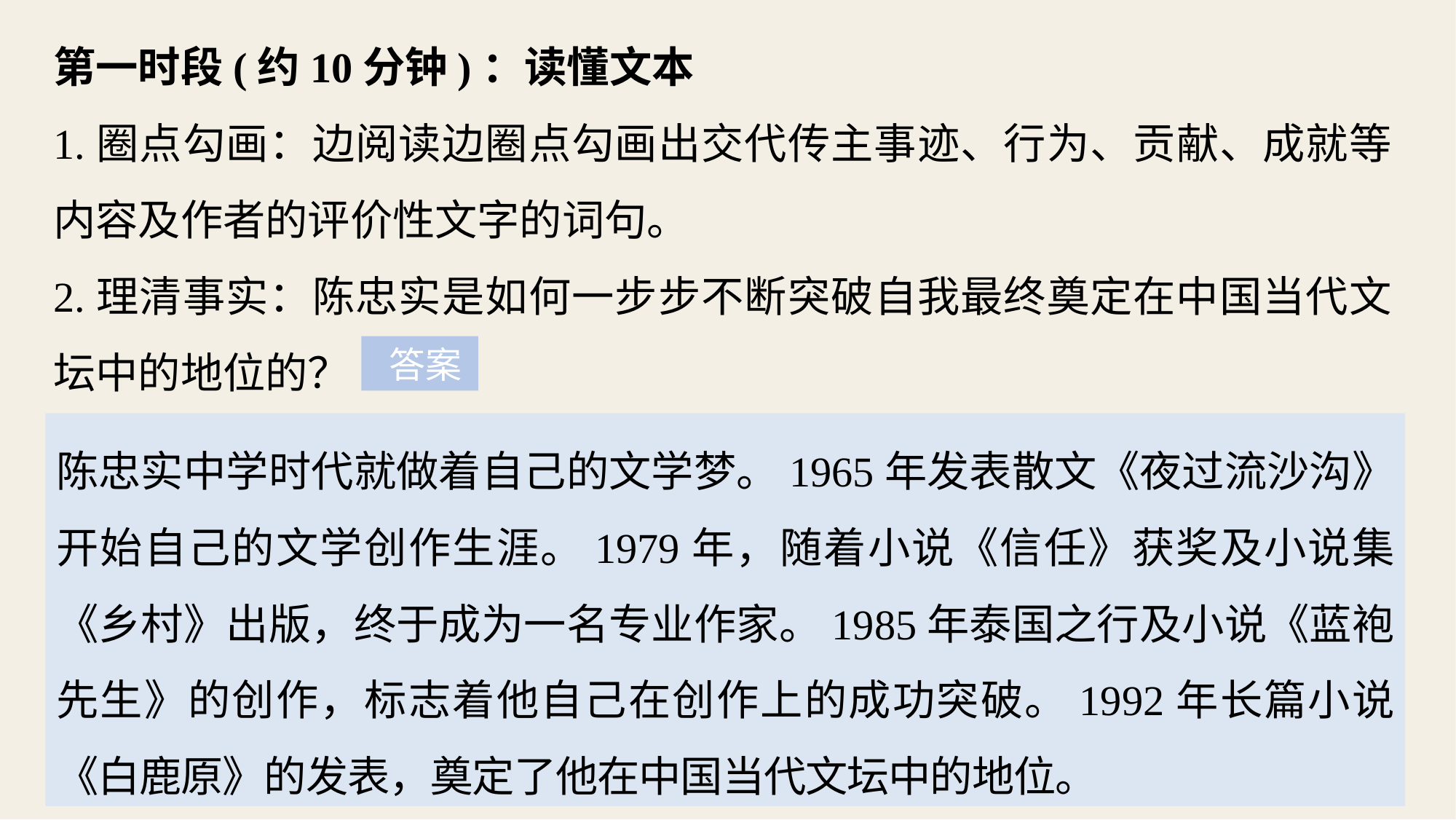

第一时段(约10分钟)：读懂文本
1.圈点勾画：边阅读边圈点勾画出交代传主事迹、行为、贡献、成就等内容及作者的评价性文字的词句。
2.理清事实：陈忠实是如何一步步不断突破自我最终奠定在中国当代文坛中的地位的？
 答案
陈忠实中学时代就做着自己的文学梦。1965年发表散文《夜过流沙沟》开始自己的文学创作生涯。1979年，随着小说《信任》获奖及小说集《乡村》出版，终于成为一名专业作家。1985年泰国之行及小说《蓝袍先生》的创作，标志着他自己在创作上的成功突破。1992年长篇小说《白鹿原》的发表，奠定了他在中国当代文坛中的地位。